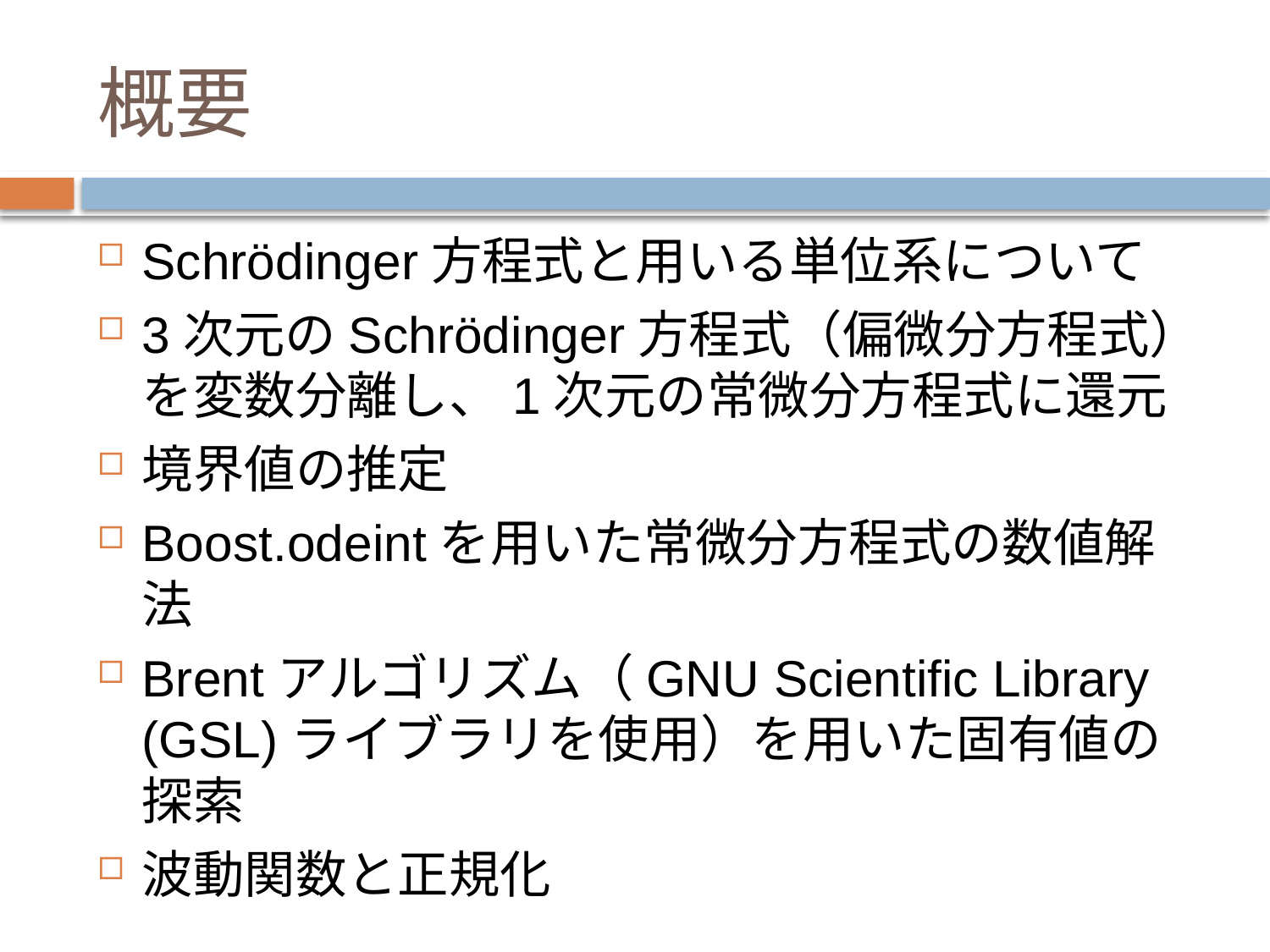

# 概要
Schrödinger方程式と用いる単位系について
3次元のSchrödinger方程式（偏微分方程式）を変数分離し、1次元の常微分方程式に還元
境界値の推定
Boost.odeintを用いた常微分方程式の数値解法
Brentアルゴリズム（GNU Scientific Library (GSL)ライブラリを使用）を用いた固有値の探索
波動関数と正規化